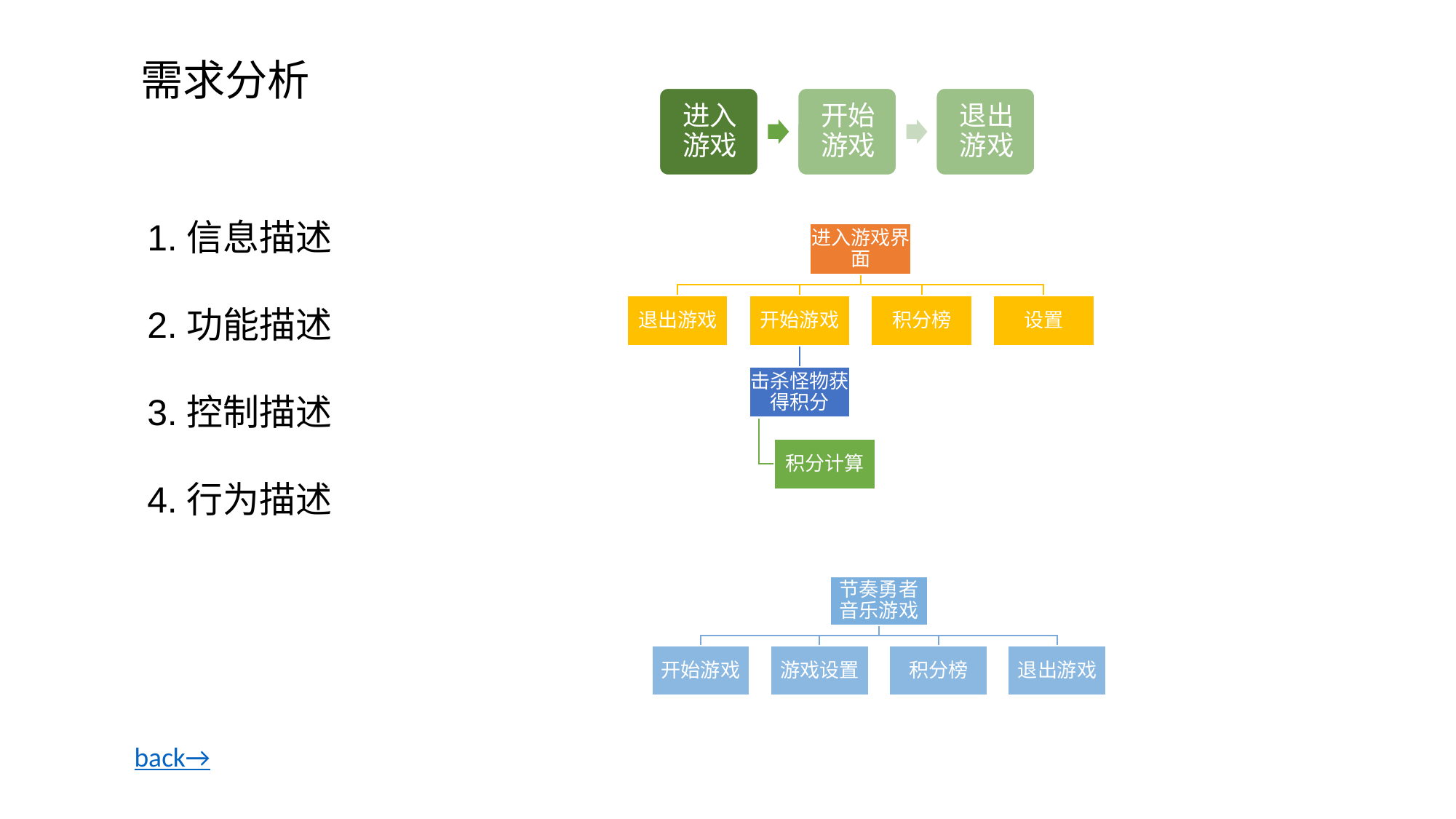

需求分析
进入游戏

开始游戏

退出游戏
1.信息描述

2.功能描述

3.控制描述

4.行为描述
进入游戏界面
退出游戏
开始游戏
击杀怪物获得积分
积分计算
积分榜
设置
节奏勇者音乐游戏
开始游戏
游戏设置
积分榜
退出游戏
back→